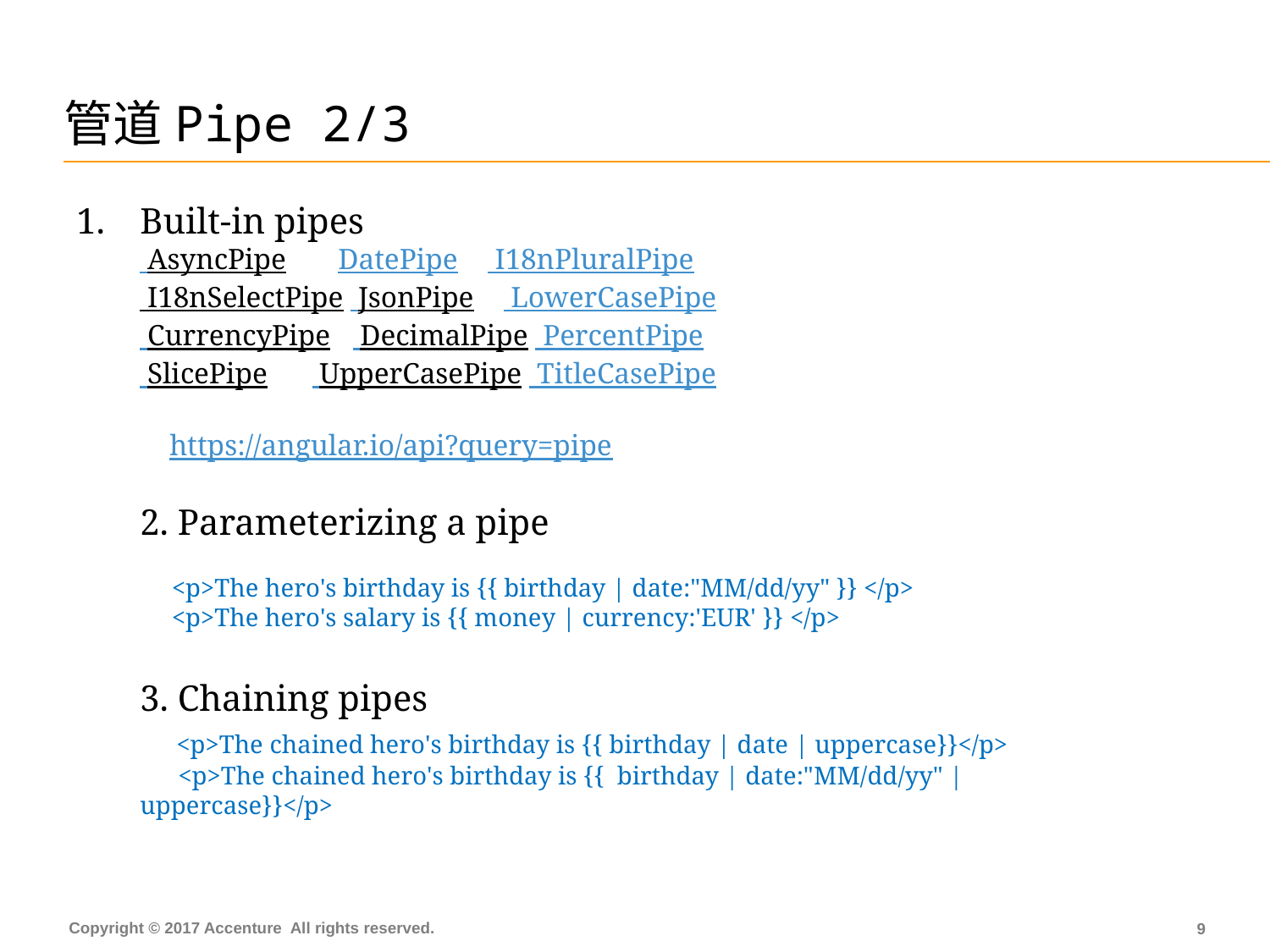

# 管道Pipe 2/3

Built-in pipes
 AsyncPipe       DatePipe     I18nPluralPipe
 I18nSelectPipe  JsonPipe     LowerCasePipe
 CurrencyPipe    DecimalPipe  PercentPipe
 SlicePipe       UpperCasePipe  TitleCasePipe

    https://angular.io/api?query=pipe

2. Parameterizing a pipe

     <p>The hero's birthday is {{ birthday | date:"MM/dd/yy" }} </p>
     <p>The hero's salary is {{ money | currency:'EUR' }} </p>

3. Chaining pipes
    <p>The chained hero's birthday is {{ birthday | date | uppercase}}</p>
      <p>The chained hero's birthday is {{  birthday | date:"MM/dd/yy" | uppercase}}</p>

9
Copyright © 2017 Accenture  All rights reserved.